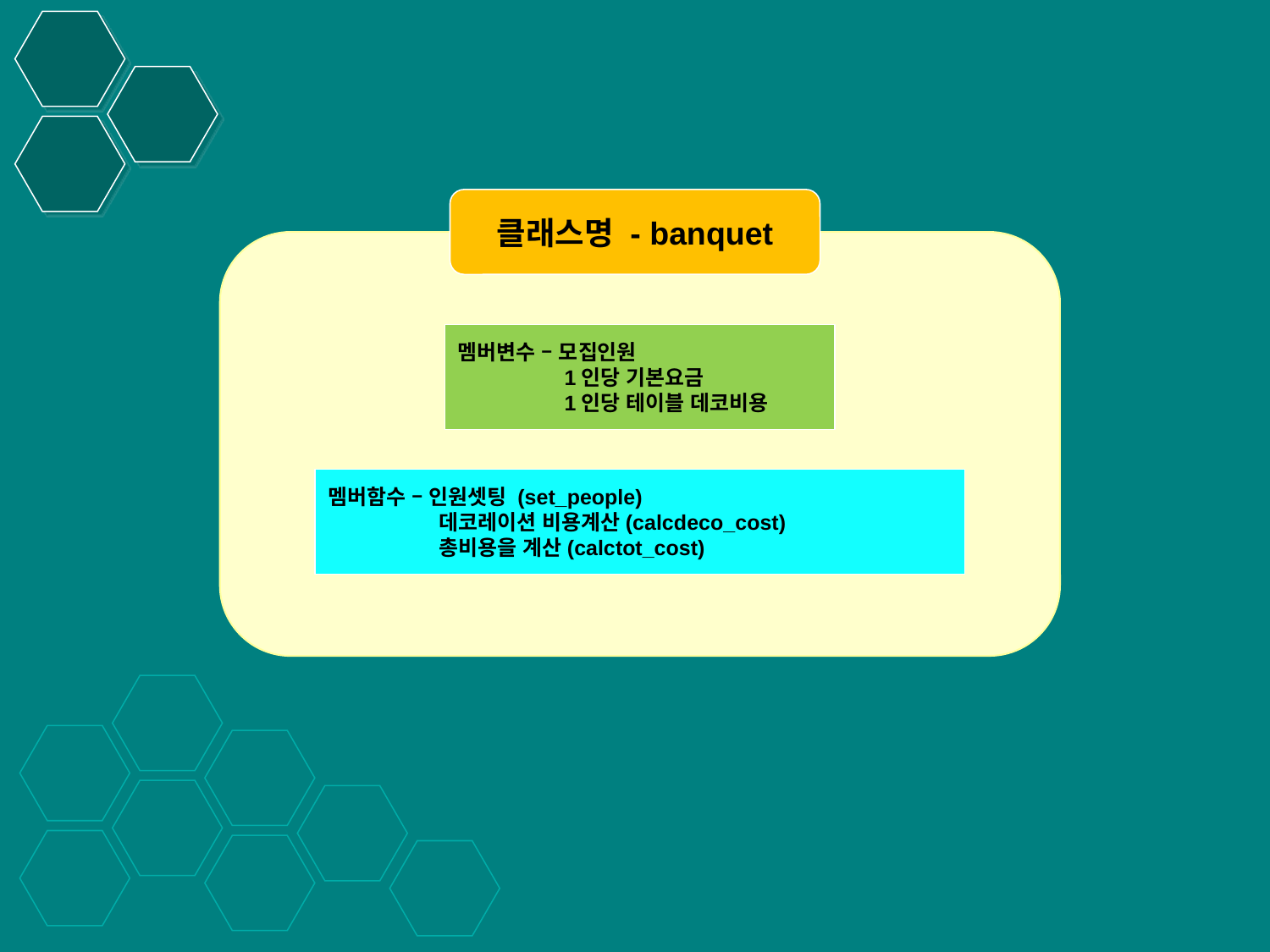

클래스명 - banquet

멤버변수 – 모집인원
                  1인당 기본요금
                  1인당 테이블 데코비용
멤버함수 – 인원셋팅 (set_people)
                  데코레이션 비용계산(calcdeco_cost)
                  총비용을 계산(calctot_cost)